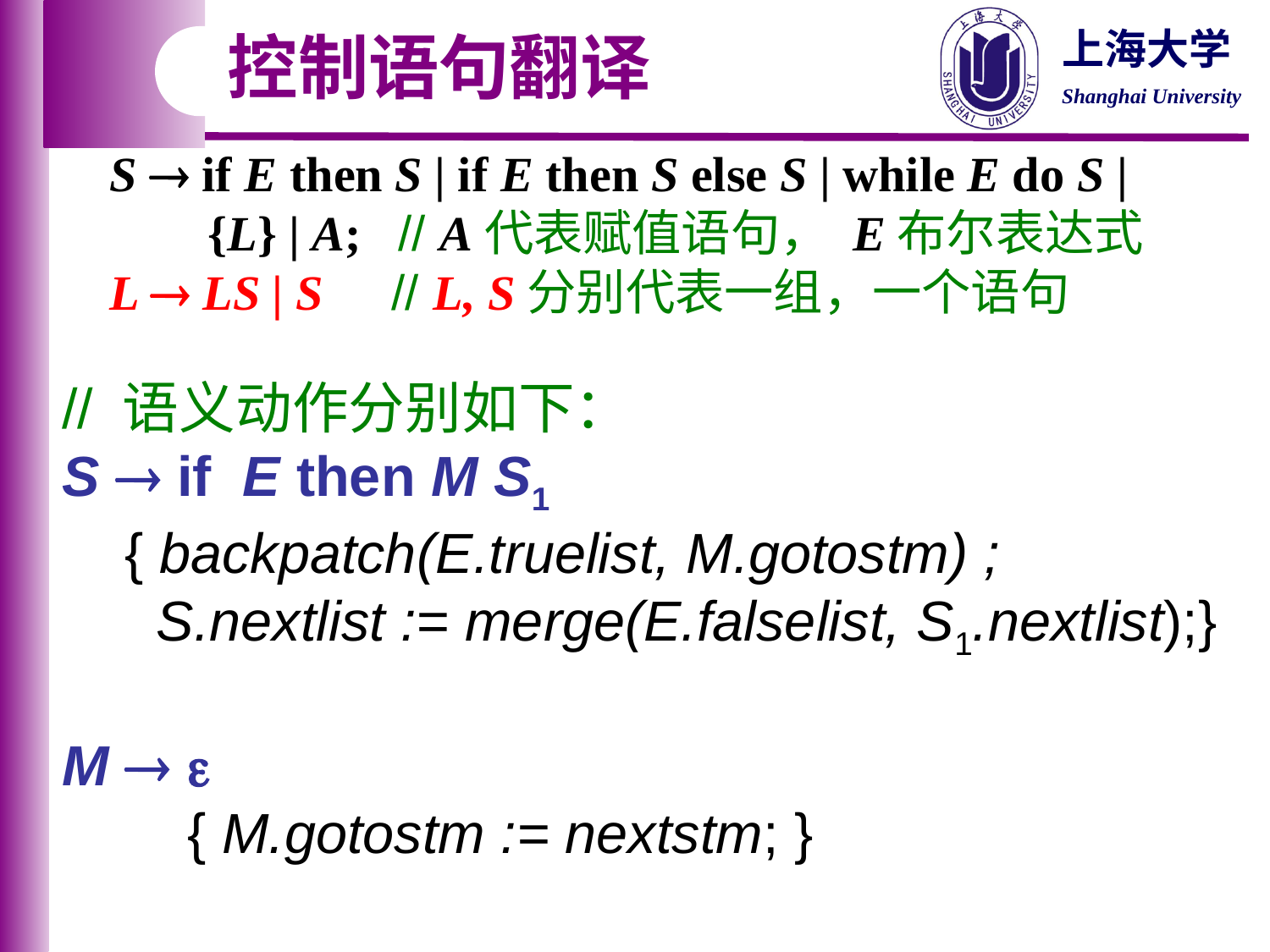

控制语句翻译
S → if E then S | if E then S else S | while E do S |
        {L} | A;   // A代表赋值语句， E布尔表达式
L → LS | S     // L, S分别代表一组，一个语句
// 语义动作分别如下：
S → if  E then M S1
    { backpatch(E.truelist, M.gotostm) ;
      S.nextlist := merge(E.falselist, S1.nextlist);}

M → ε
        { M.gotostm := nextstm; }